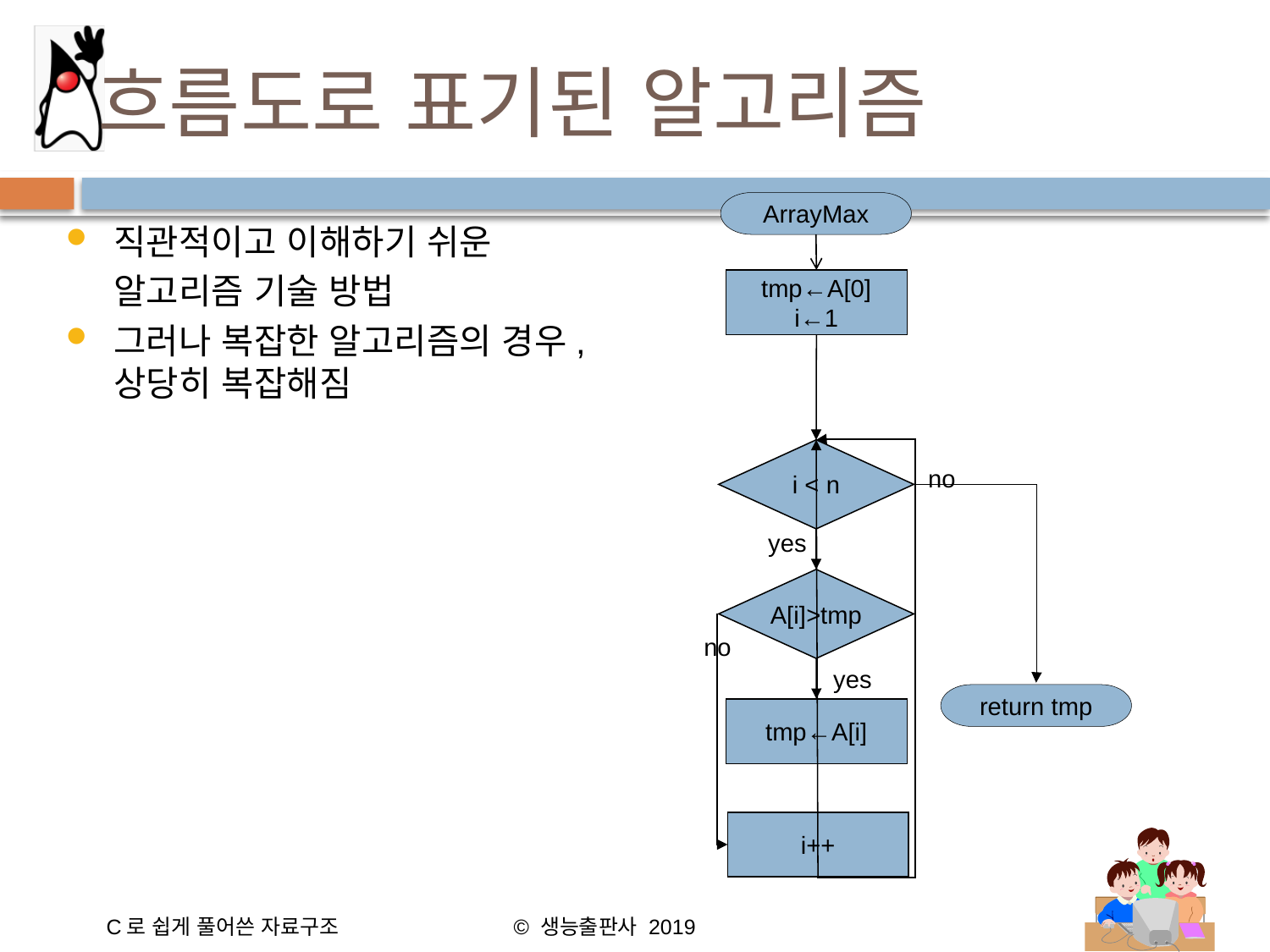

# 흐름도로 표기된 알고리즘
ArrayMax
직관적이고 이해하기 쉬운
	알고리즘 기술 방법
그러나 복잡한 알고리즘의 경우, 상당히 복잡해짐
tmp←A[0]
i←1

i < n
no
yes
A[i]>tmp
no
yes
return tmp
tmp←A[i]
i++